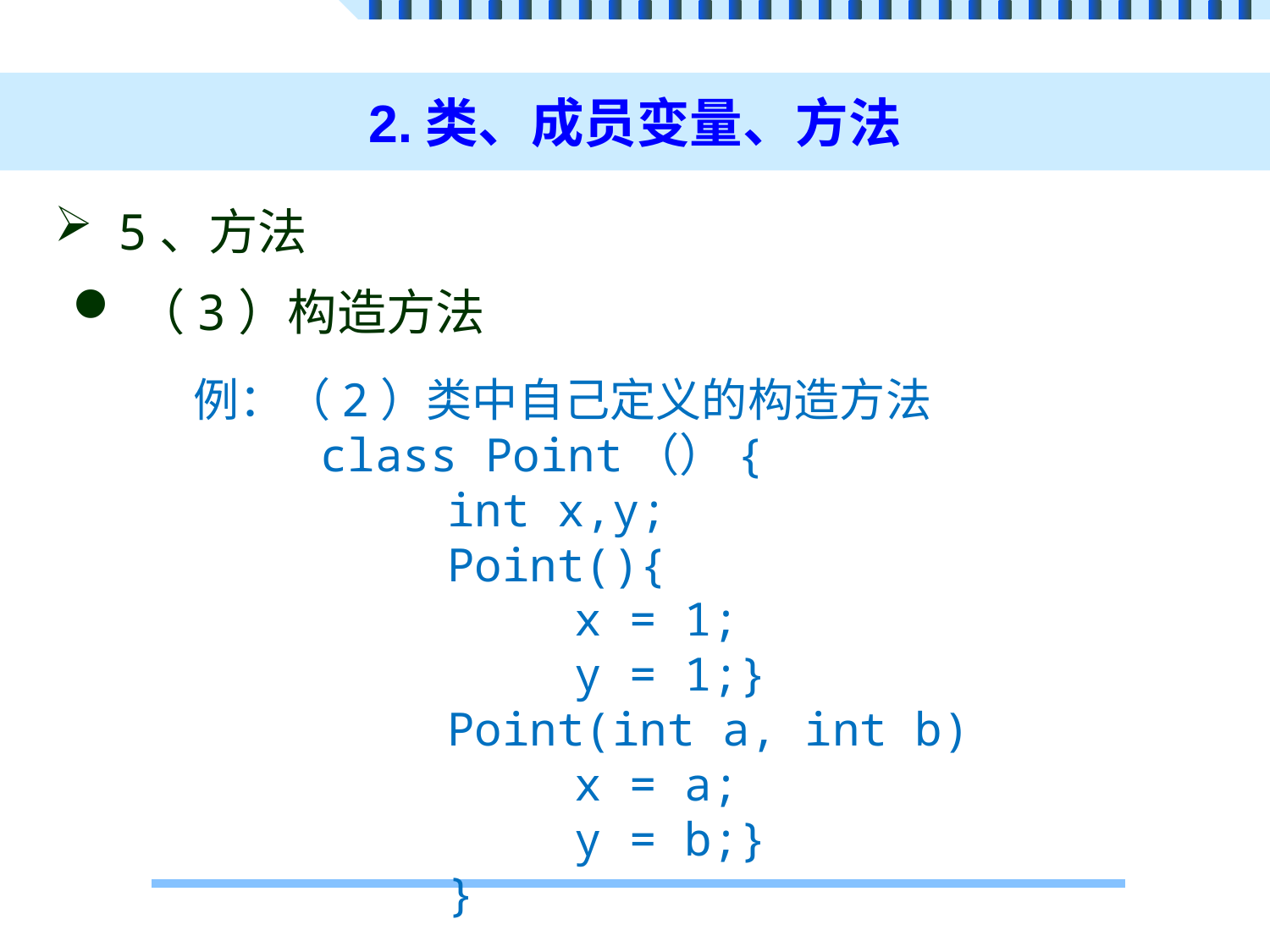

# 2.类、成员变量、方法
5、方法
（3）构造方法
例：（2）类中自己定义的构造方法
	class Point（）{
		int x,y;
		Point(){
			x = 1;
			y = 1;}
		Point(int a, int b)
			x = a;
			y = b;}
		}